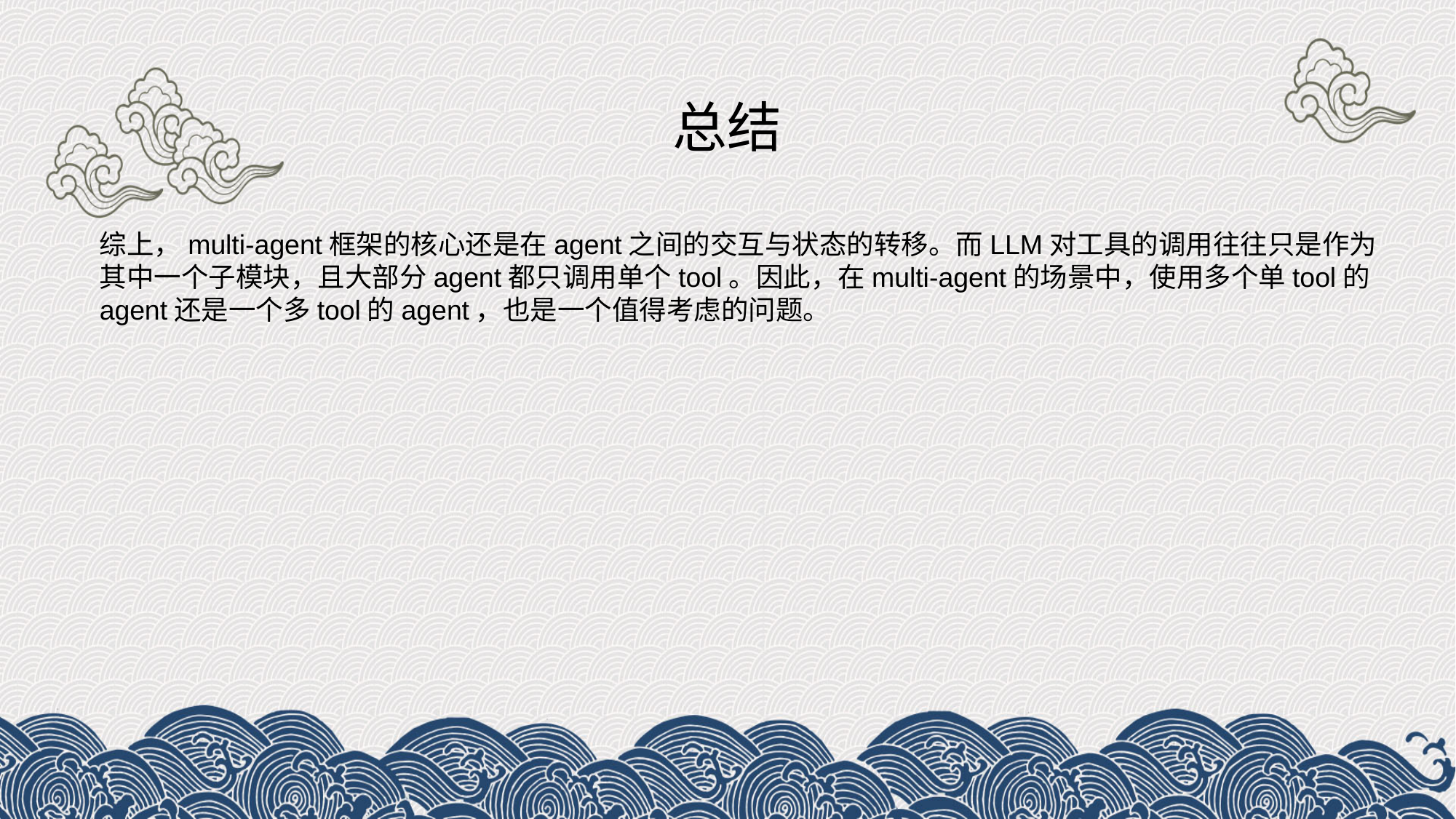

总结
综上，multi-agent框架的核心还是在agent之间的交互与状态的转移。而LLM对工具的调用往往只是作为其中一个子模块，且大部分agent都只调用单个tool。因此，在multi-agent的场景中，使用多个单tool的agent还是一个多tool的agent，也是一个值得考虑的问题。